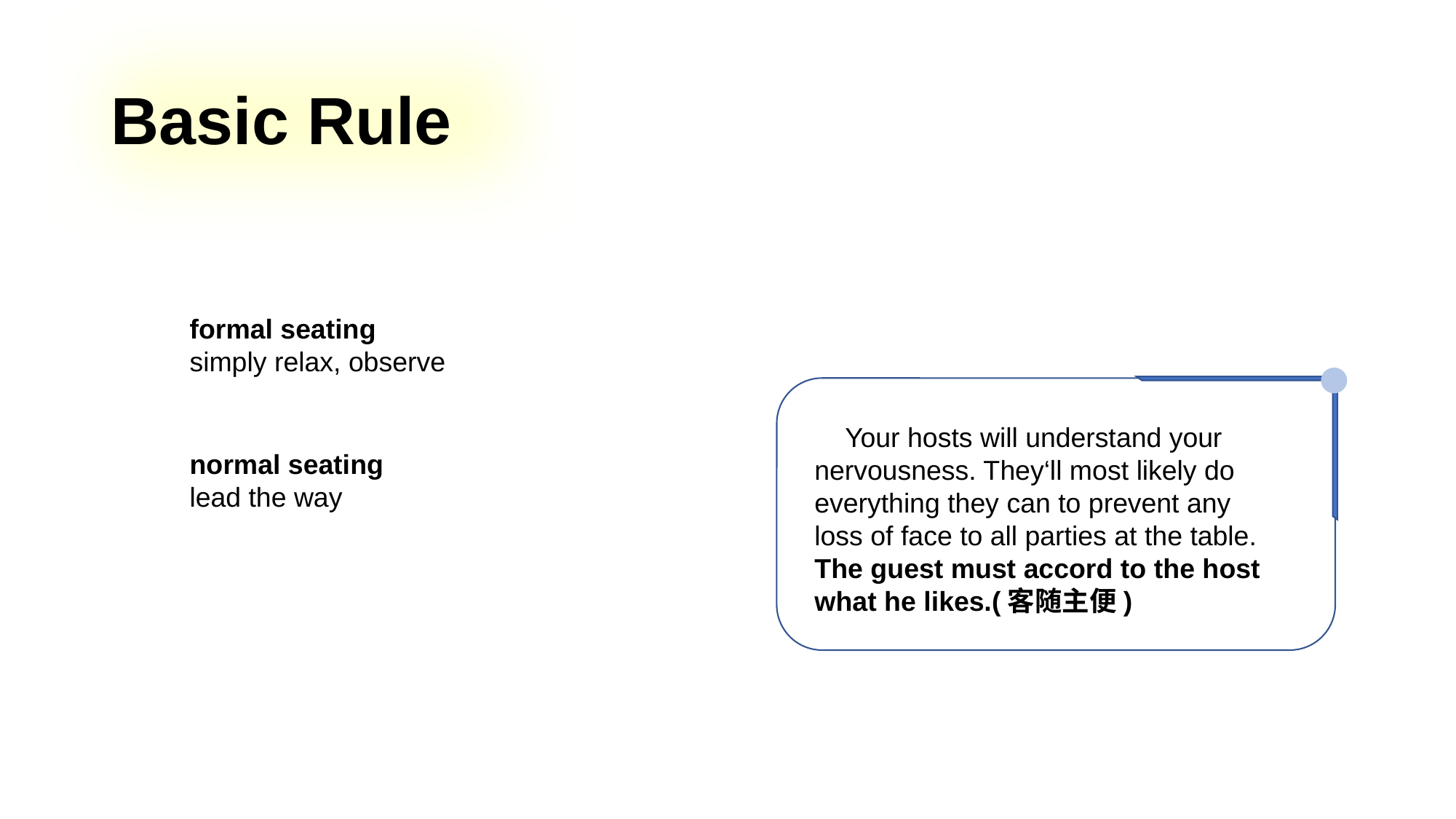

# Basic Rule
formal seating
simply relax, observe

    Your hosts will understand your nervousness. They‘ll most likely do everything they can to prevent any loss of face to all parties at the table. The guest must accord to the host what he likes.(客随主便)
normal seating
lead the way